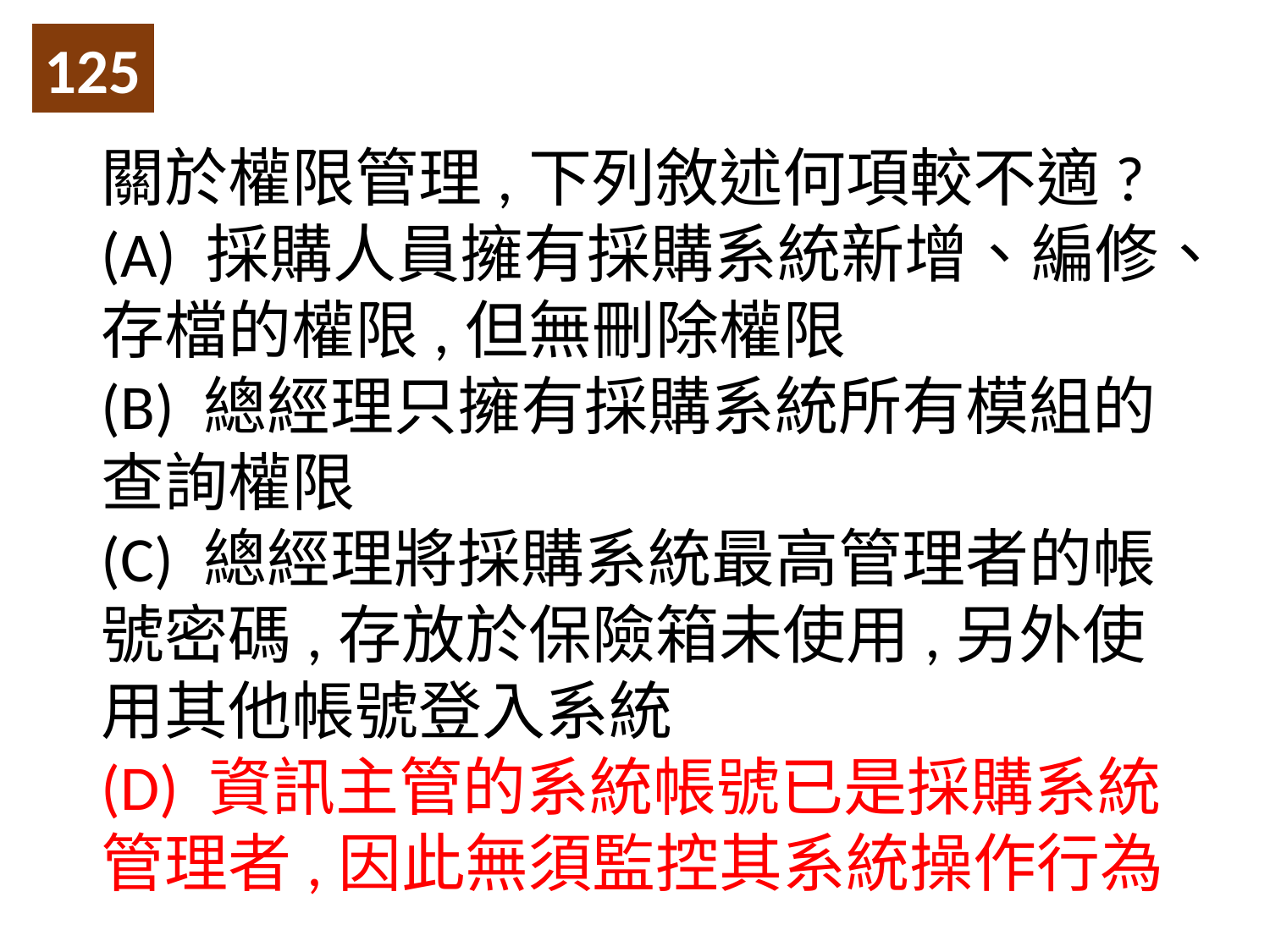

125
關於權限管理,下列敘述何項較不適?
(A) 採購人員擁有採購系統新增、編修、存檔的權限,但無刪除權限
(B) 總經理只擁有採購系統所有模組的查詢權限
(C) 總經理將採購系統最高管理者的帳號密碼,存放於保險箱未使用,另外使用其他帳號登入系統
(D) 資訊主管的系統帳號已是採購系統管理者,因此無須監控其系統操作行為